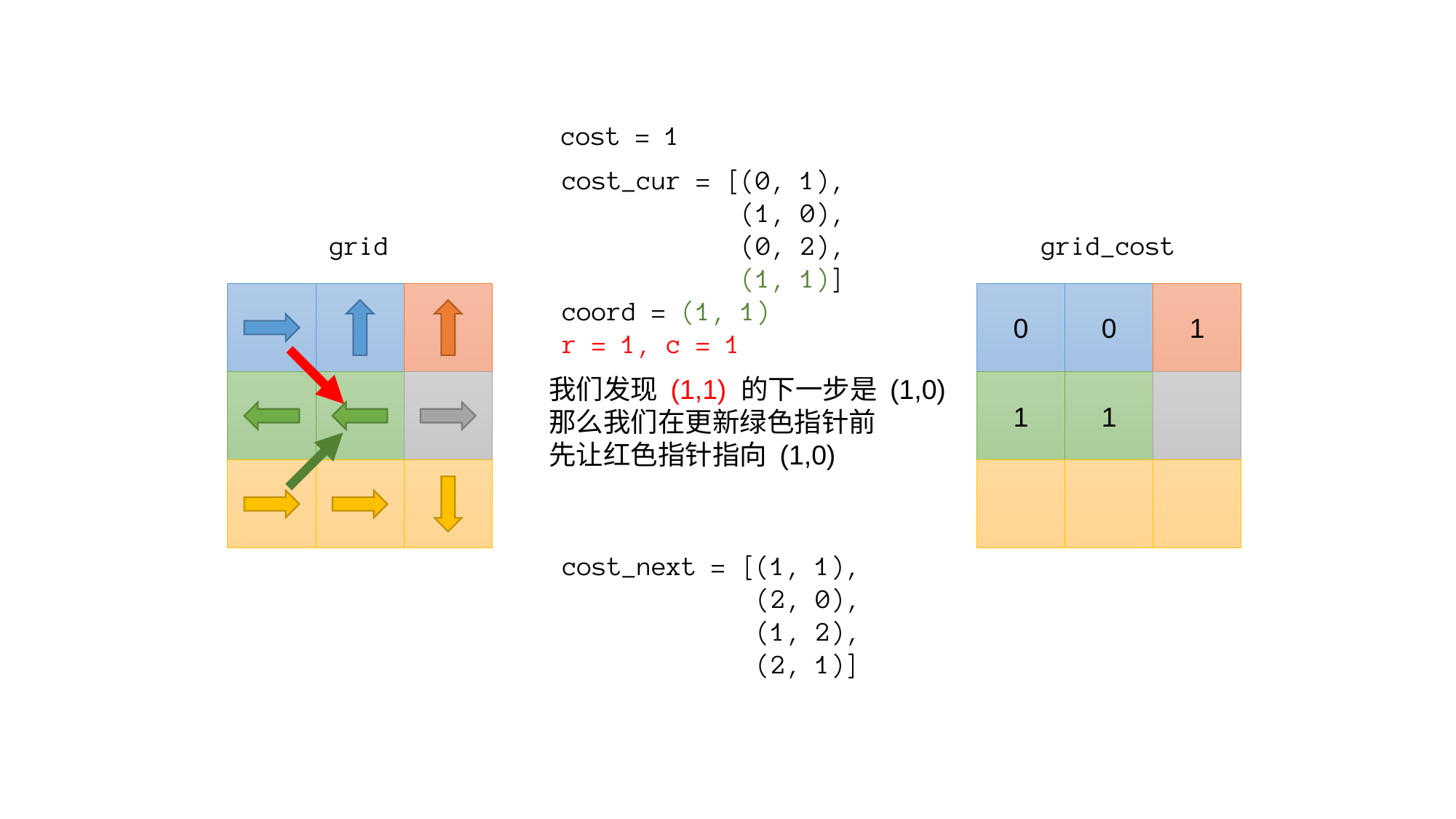

cost = 1
cost_cur = [(0, 1),
            (1, 0),
            (0, 2),
            (1, 1)]
coord = (1, 1)
r = 1, c = 1
grid
grid_cost

0
0
1

我们发现 (1,1) 的下一步是 (1,0)
那么我们在更新绿色指针前
先让红色指针指向 (1,0)

1
1

cost_next = [(1, 1),
             (2, 0),
             (1, 2),
             (2, 1)]